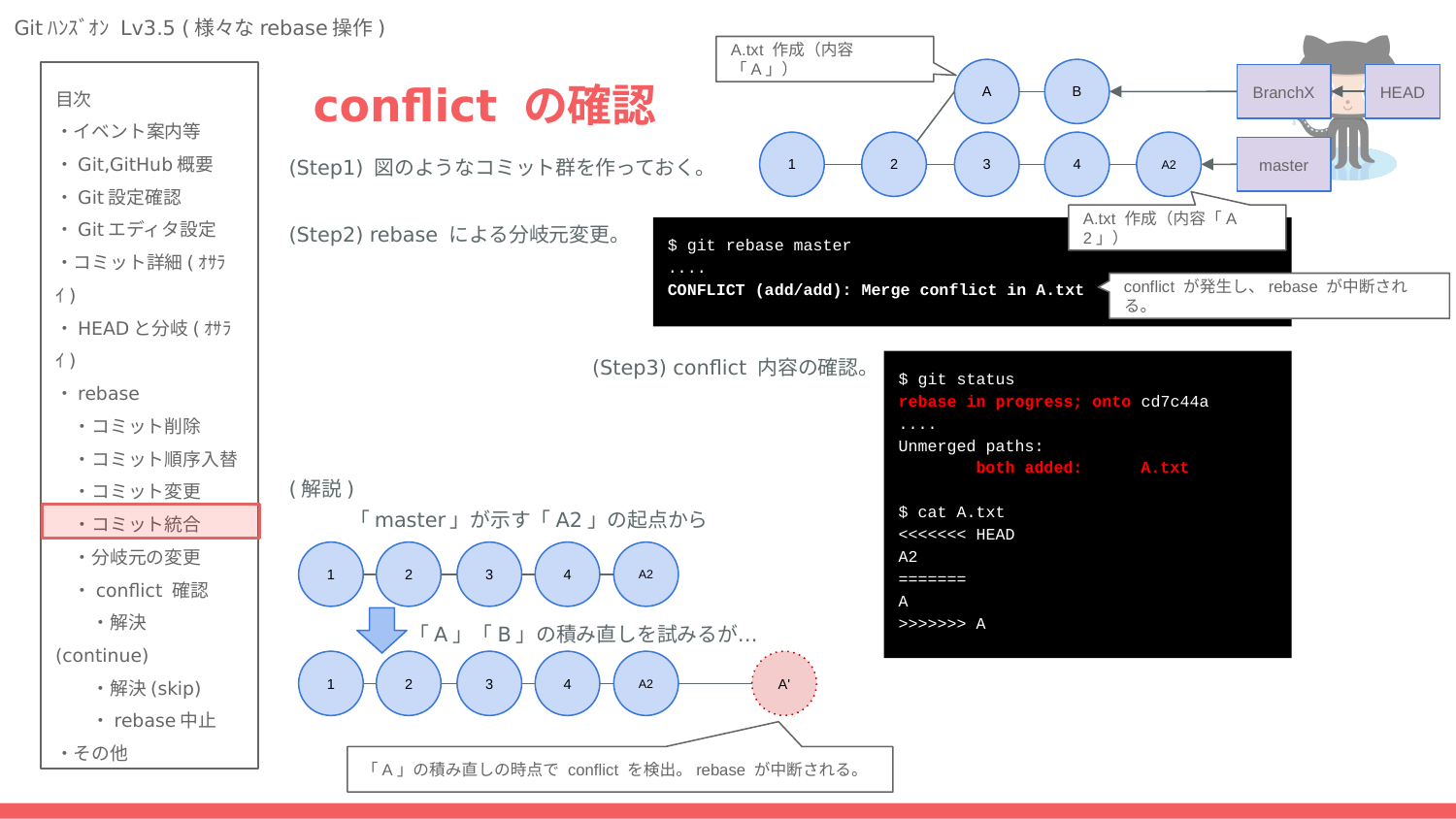

A.txt 作成（内容「A」）
A
B
# conflict の確認
BranchX
HEAD
1
2
3
4
A2
(Step1) 図のようなコミット群を作っておく。
master
(Step2) rebase による分岐元変更。
A.txt 作成（内容「A2」）
$ git rebase master
....
CONFLICT (add/add): Merge conflict in A.txt
conflict が発生し、rebase が中断される。
(Step3) conflict 内容の確認。
$ git status
rebase in progress; onto cd7c44a
....
Unmerged paths:
        both added:      A.txt
$ cat A.txt
<<<<<<< HEAD
A2
=======
A
>>>>>>> A
(解説)
「master」が示す「A2」の起点から

A2
1
2
3
4
「A」「B」の積み直しを試みるが…

A2
1
2
3
4
A'
「A」の積み直しの時点で conflict を検出。rebase が中断される。